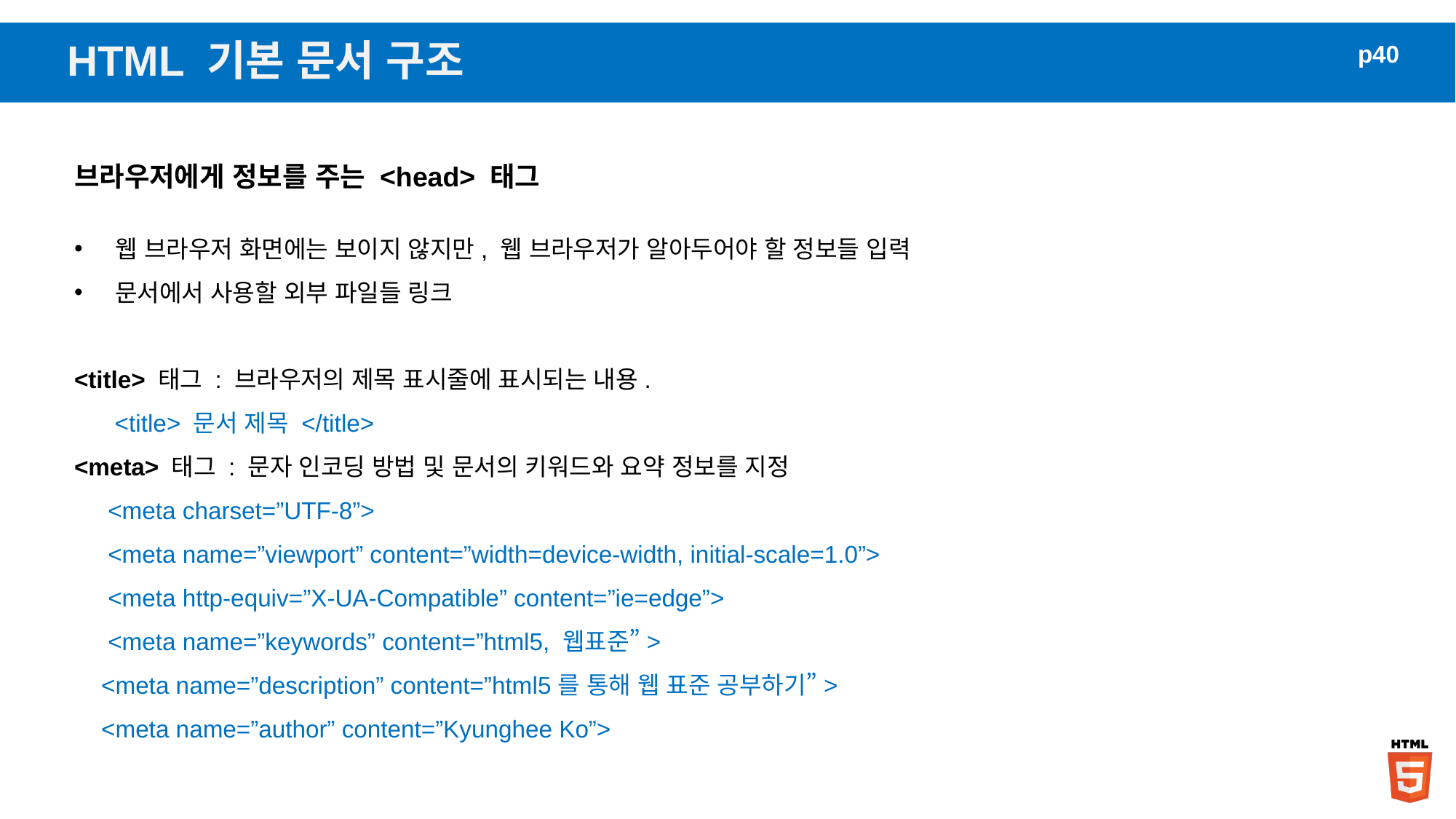

# HTML 기본 문서 구조
p40
브라우저에게 정보를 주는 <head> 태그
웹 브라우저 화면에는 보이지 않지만, 웹 브라우저가 알아두어야 할 정보들 입력
문서에서 사용할 외부 파일들 링크

<title> 태그 : 브라우저의 제목 표시줄에 표시되는 내용.
      <title> 문서 제목 </title>
<meta> 태그 : 문자 인코딩 방법 및 문서의 키워드와 요약 정보를 지정
     <meta charset=”UTF-8”>
     <meta name=”viewport” content=”width=device-width, initial-scale=1.0”>
     <meta http-equiv=”X-UA-Compatible” content=”ie=edge”>
     <meta name=”keywords” content=”html5, 웹표준”>
    <meta name=”description” content=”html5를 통해 웹 표준 공부하기”>
    <meta name=”author” content=”Kyunghee Ko”>